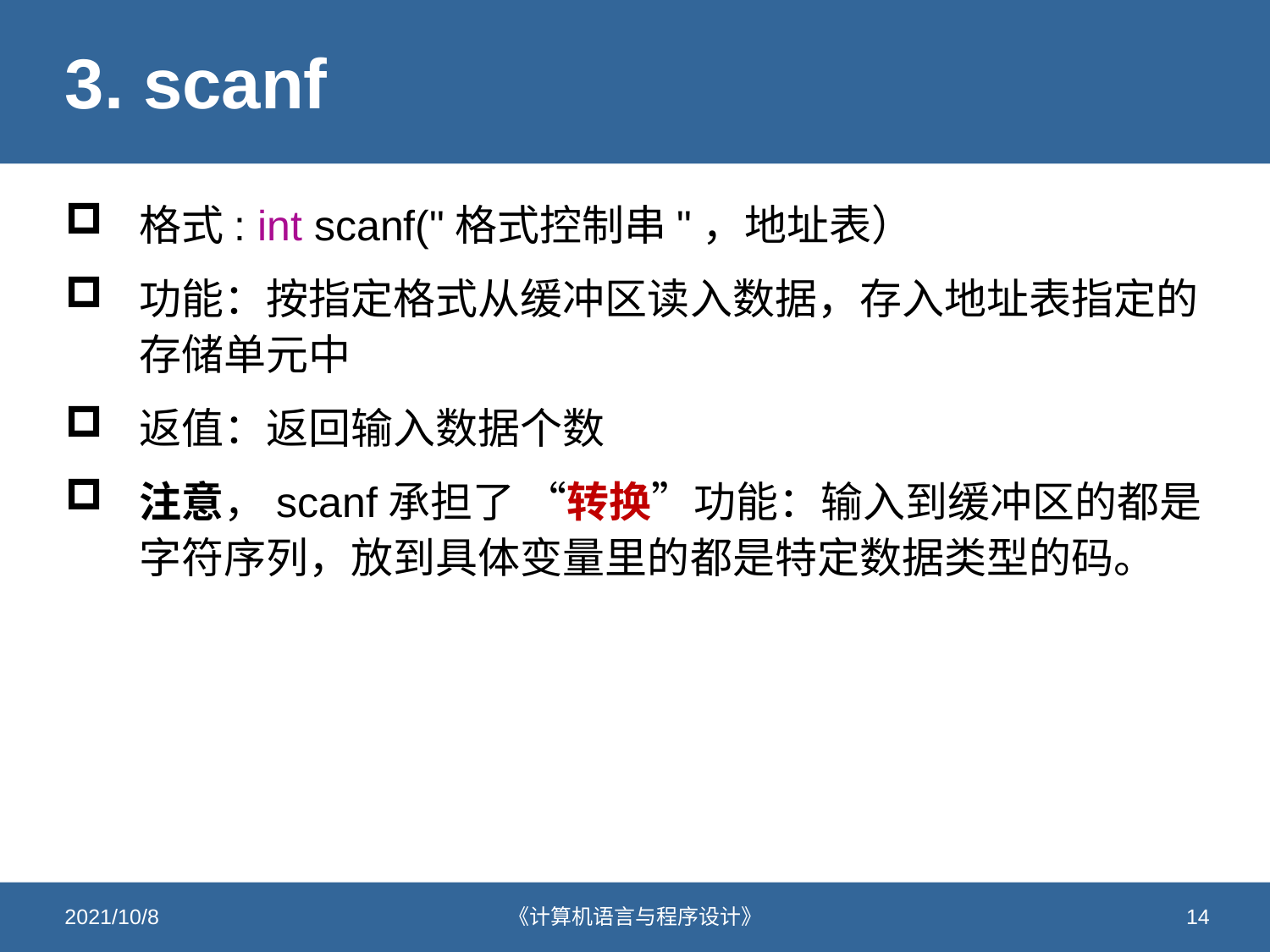

# 3. scanf
格式: int scanf("格式控制串"，地址表）
功能：按指定格式从缓冲区读入数据，存入地址表指定的
存储单元中
返值：返回输入数据个数
注意，scanf承担了 “转换”功能：输入到缓冲区的都是字符序列，放到具体变量里的都是特定数据类型的码。
2021/10/8
《计算机语言与程序设计》
14